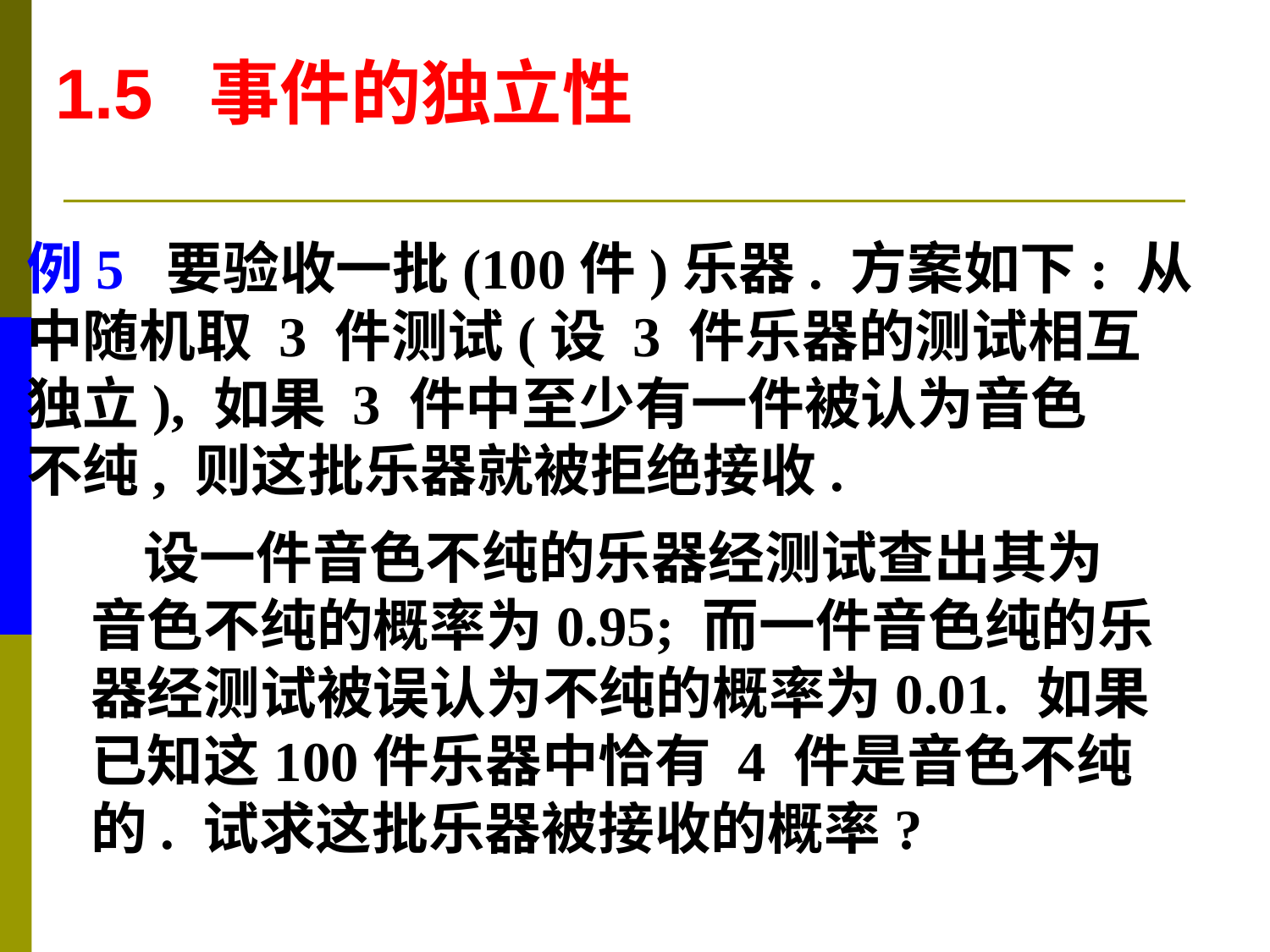

1.5  事件的独立性
例5  要验收一批(100件)乐器. 方案如下: 从
中随机取 3 件测试(设 3 件乐器的测试相互
独立), 如果 3 件中至少有一件被认为音色
不纯, 则这批乐器就被拒绝接收.
   设一件音色不纯的乐器经测试查出其为
音色不纯的概率为0.95; 而一件音色纯的乐
器经测试被误认为不纯的概率为0.01. 如果
已知这100件乐器中恰有 4 件是音色不纯
的. 试求这批乐器被接收的概率?